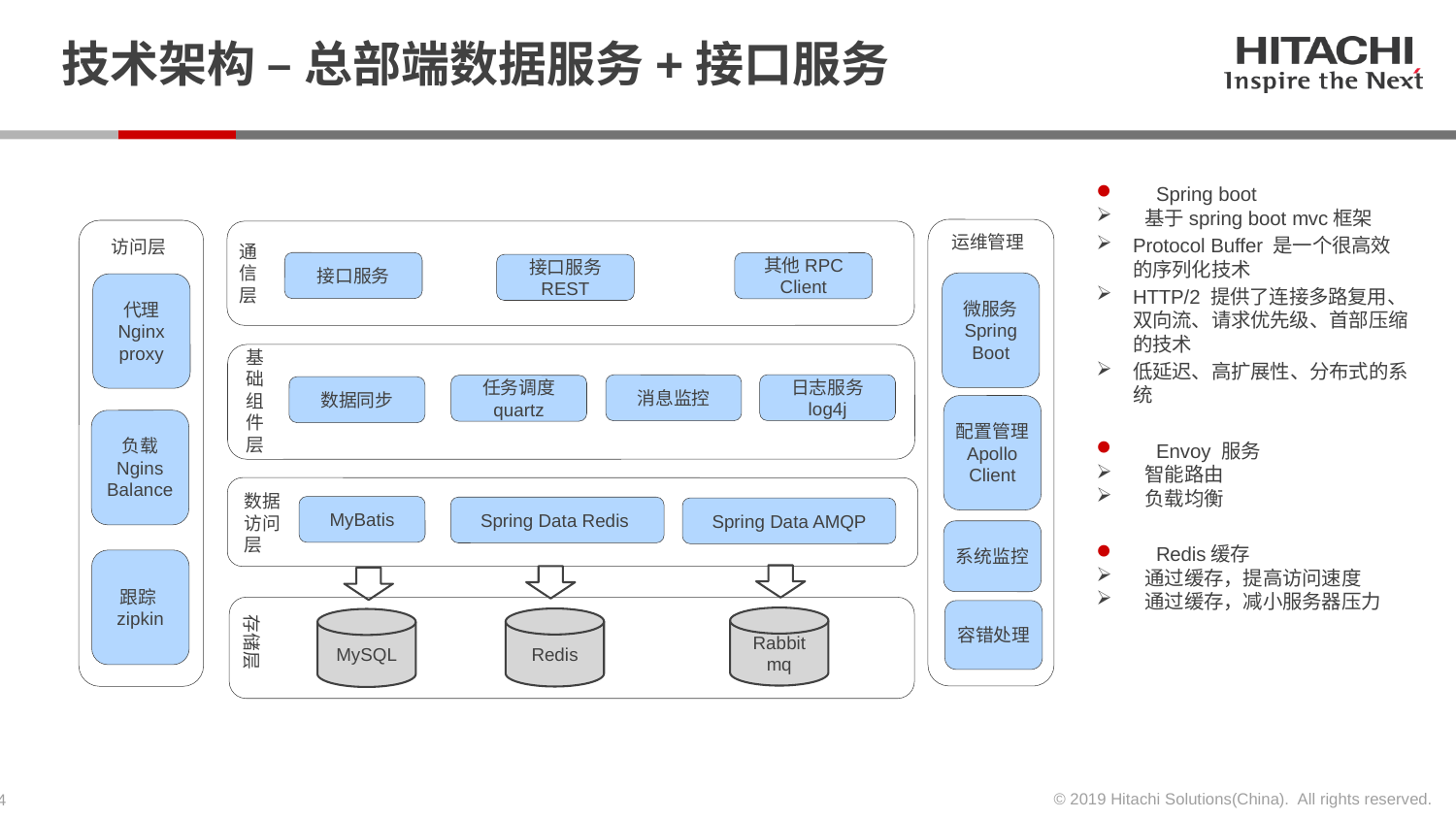

# 技术架构 – 总部端数据服务+接口服务
Spring boot
基于spring boot mvc框架
Protocol Buffer 是一个很高效的序列化技术
HTTP/2 提供了连接多路复用、双向流、请求优先级、首部压缩的技术
低延迟、高扩展性、分布式的系统
Envoy 服务
智能路由
负载均衡
Redis缓存
通过缓存，提高访问速度
通过缓存，减小服务器压力

运维管理
访问层
通信层
接口服务
其他RPC Client
接口服务
REST
微服务
Spring Boot
代理
Nginx
proxy
基础组件层

日志服务
log4j
消息监控
任务调度
quartz
数据同步

配置管理
Apollo Client
负载
Ngins
Balance

数据访问层
MyBatis
Spring Data Redis
Spring Data AMQP
系统监控

跟踪zipkin

容错处理

Rabbit
mq
存储层
Redis
MySQL